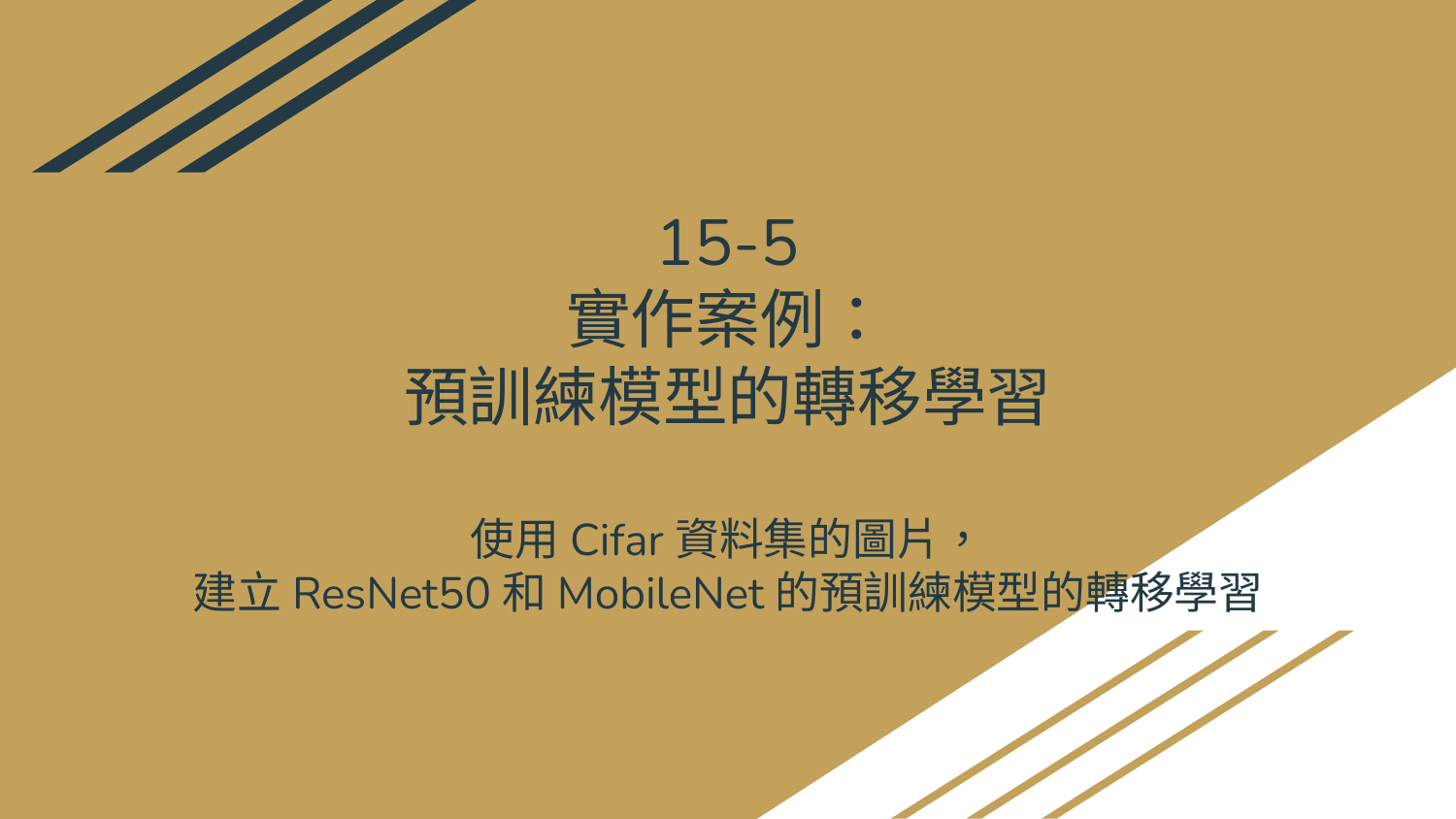

# 15-5
實作案例：
預訓練模型的轉移學習

使用Cifar資料集的圖片，
建立ResNet50和MobileNet的預訓練模型的轉移學習